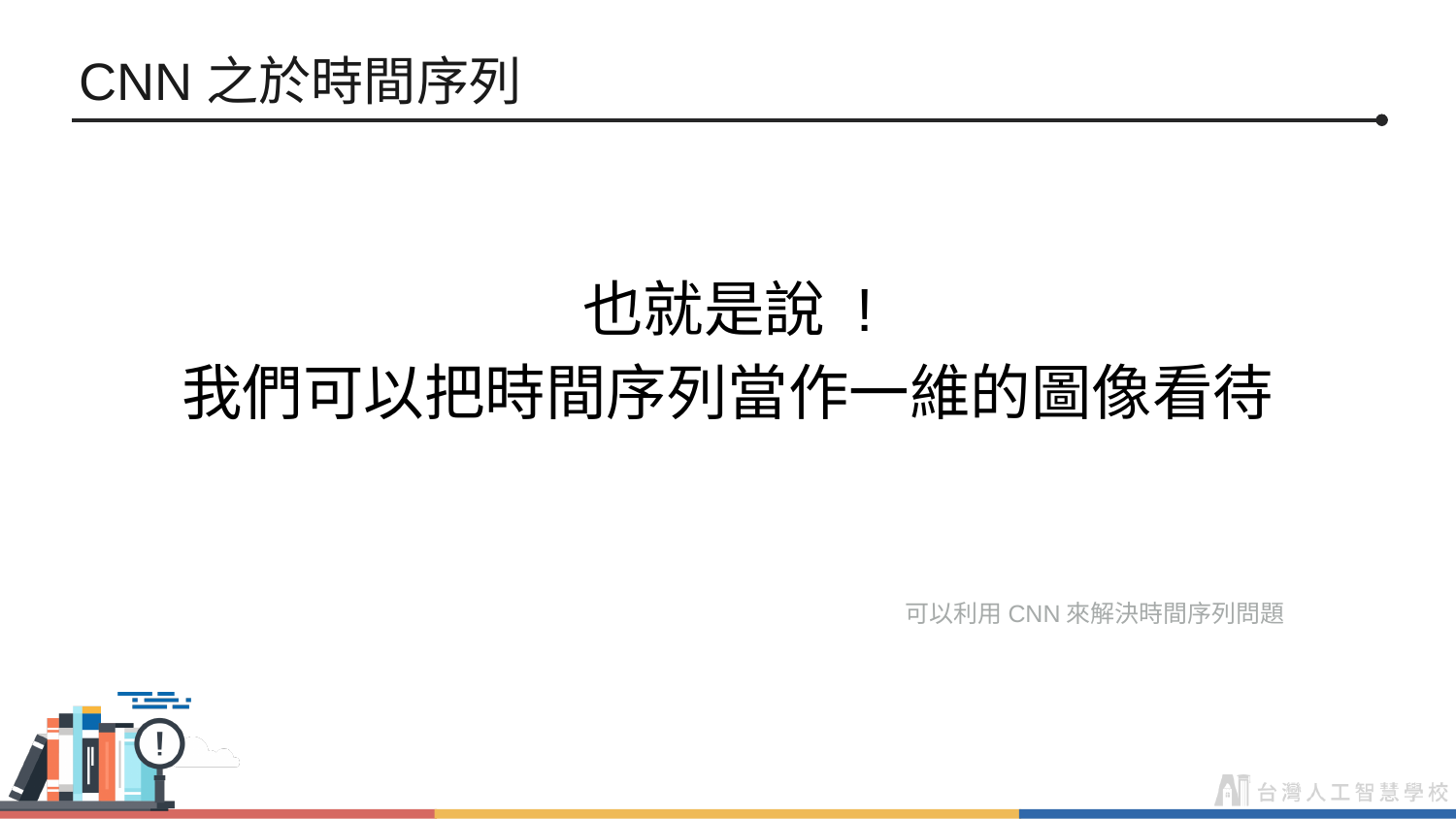

# CNN之於時間序列
也就是說 !
我們可以把時間序列當作一維的圖像看待

可以利用CNN來解決時間序列問題